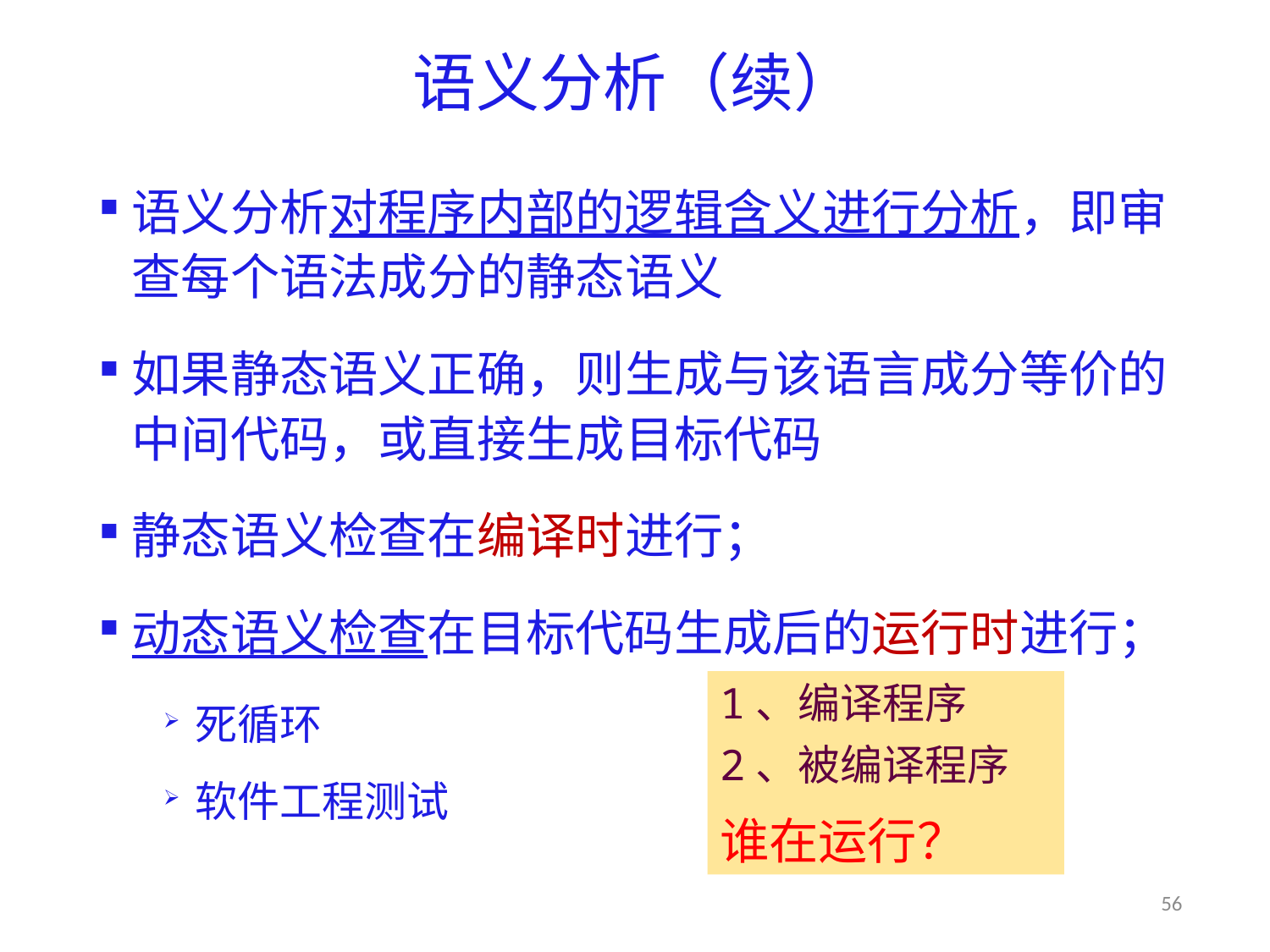

# 语义分析（续）
语义分析对程序内部的逻辑含义进行分析，即审查每个语法成分的静态语义
如果静态语义正确，则生成与该语言成分等价的中间代码，或直接生成目标代码
静态语义检查在编译时进行；
动态语义检查在目标代码生成后的运行时进行；
死循环
软件工程测试
1、编译程序
2、被编译程序
谁在运行？
56